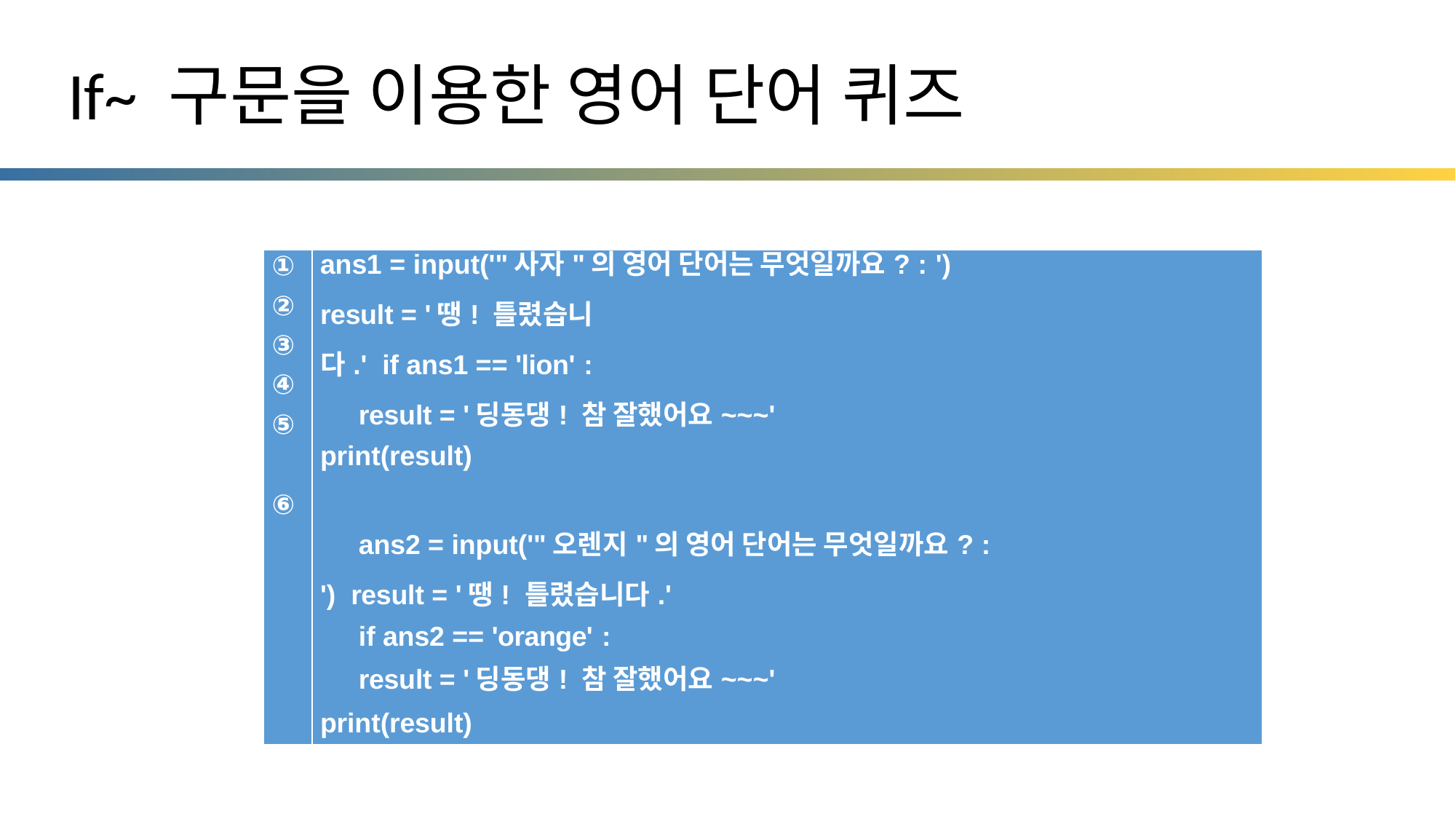

# If~ 구문을 이용한 영어 단어 퀴즈
| ① ② ③ ④ ⑤ ⑥ | ans1 = input('"사자"의 영어 단어는 무엇일까요? : ') result = '땡! 틀렸습니다.' if ans1 == 'lion' : result = '딩동댕! 참 잘했어요~~~' print(result) ans2 = input('"오렌지"의 영어 단어는 무엇일까요? : ') result = '땡! 틀렸습니다.' if ans2 == 'orange' : result = '딩동댕! 참 잘했어요~~~' print(result) |
| --- | --- |